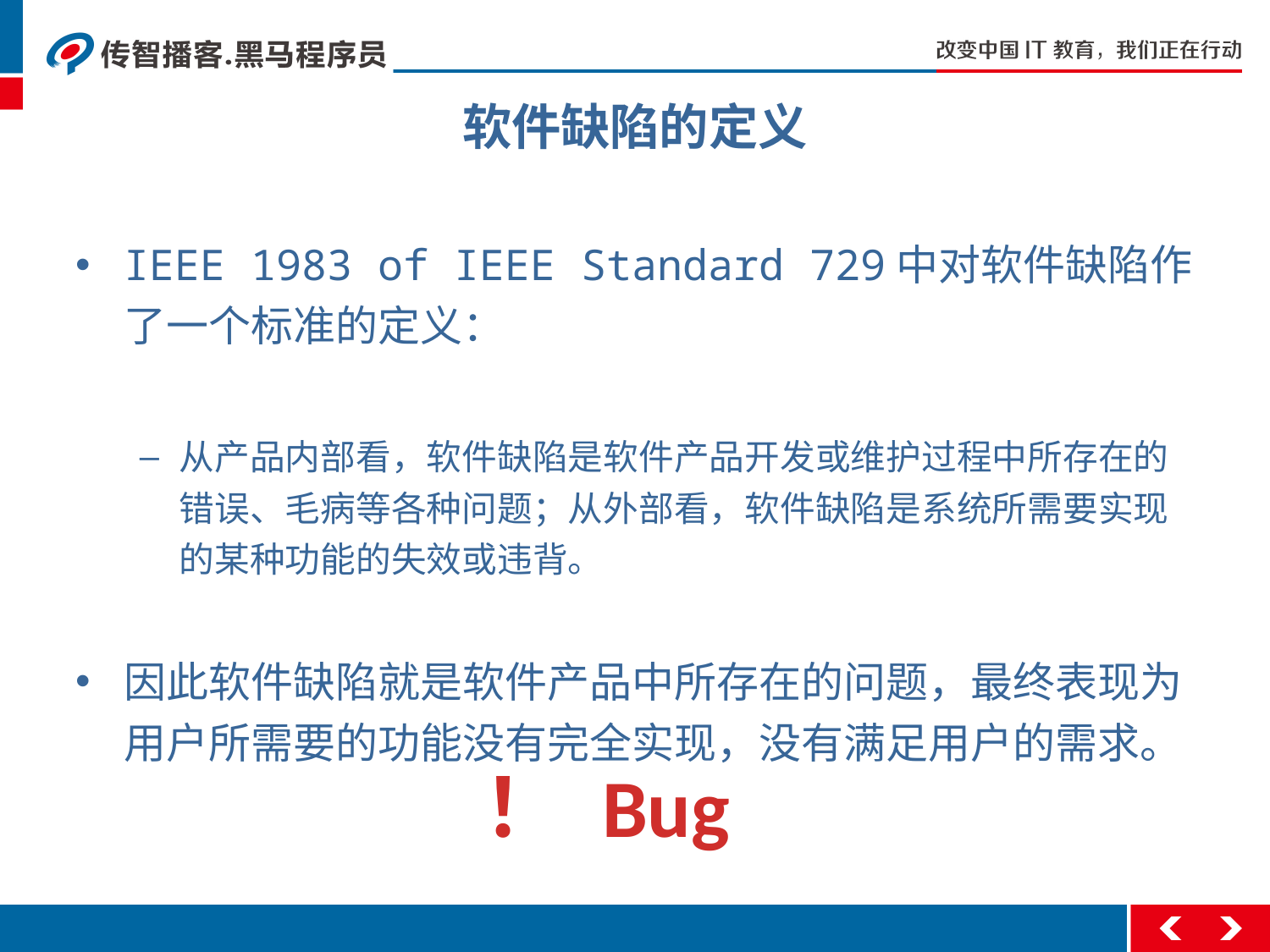

# 软件缺陷的定义
IEEE 1983 of IEEE Standard 729中对软件缺陷作了一个标准的定义：

从产品内部看，软件缺陷是软件产品开发或维护过程中所存在的错误、毛病等各种问题；从外部看，软件缺陷是系统所需要实现的某种功能的失效或违背。

因此软件缺陷就是软件产品中所存在的问题，最终表现为用户所需要的功能没有完全实现，没有满足用户的需求。

！ Bug